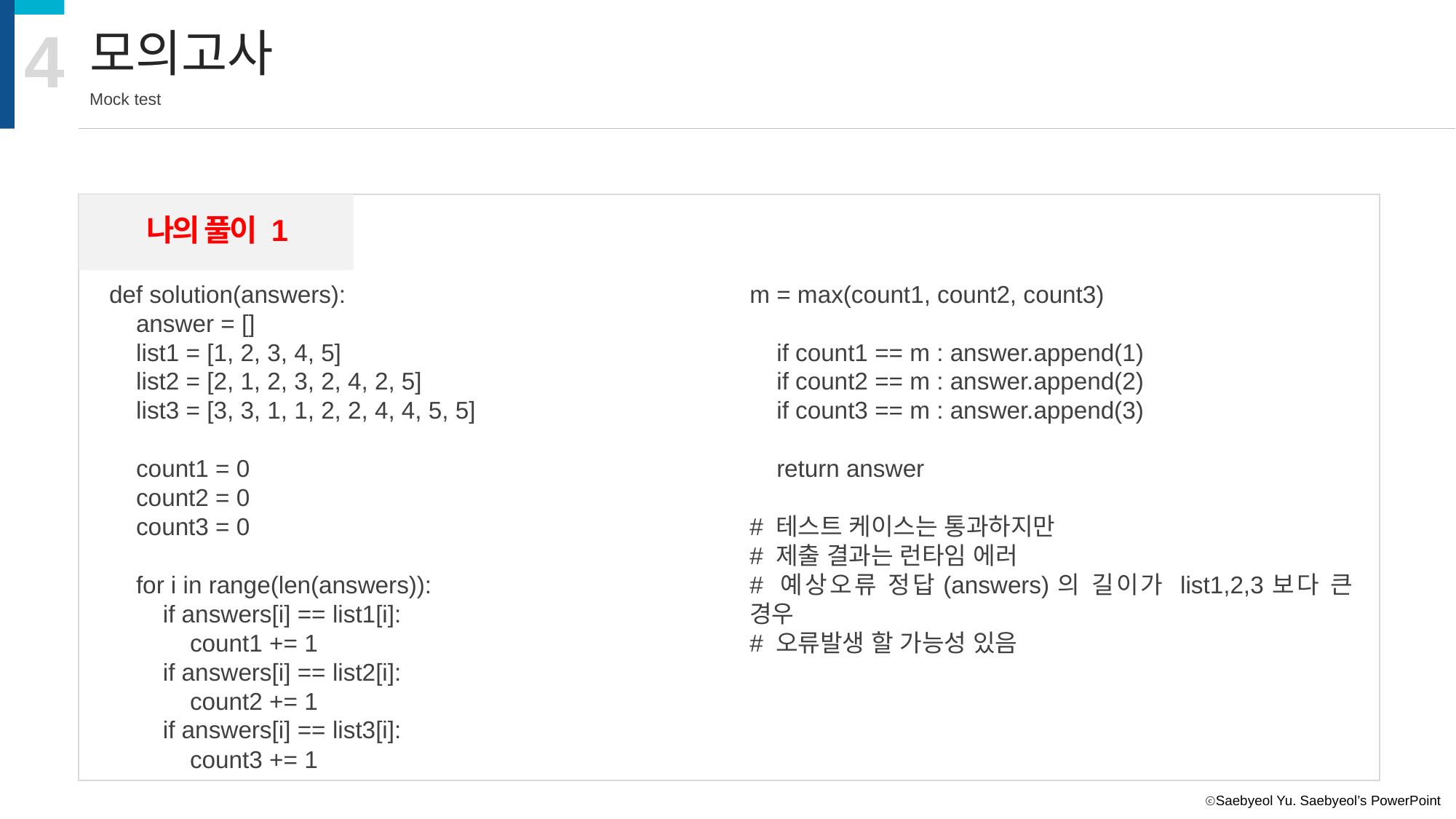

4
모의고사
Mock test

나의 풀이 1
def solution(answers):
    answer = []
    list1 = [1, 2, 3, 4, 5]
    list2 = [2, 1, 2, 3, 2, 4, 2, 5]
    list3 = [3, 3, 1, 1, 2, 2, 4, 4, 5, 5]

    count1 = 0
    count2 = 0
    count3 = 0

    for i in range(len(answers)):
        if answers[i] == list1[i]:
            count1 += 1
        if answers[i] == list2[i]:
            count2 += 1
        if answers[i] == list3[i]:
            count3 += 1
m = max(count1, count2, count3)

    if count1 == m : answer.append(1)
    if count2 == m : answer.append(2)
    if count3 == m : answer.append(3)

    return answer

# 테스트 케이스는 통과하지만
# 제출 결과는 런타임 에러
# 예상오류 정답(answers)의 길이가 list1,2,3보다 큰 경우
# 오류발생 할 가능성 있음